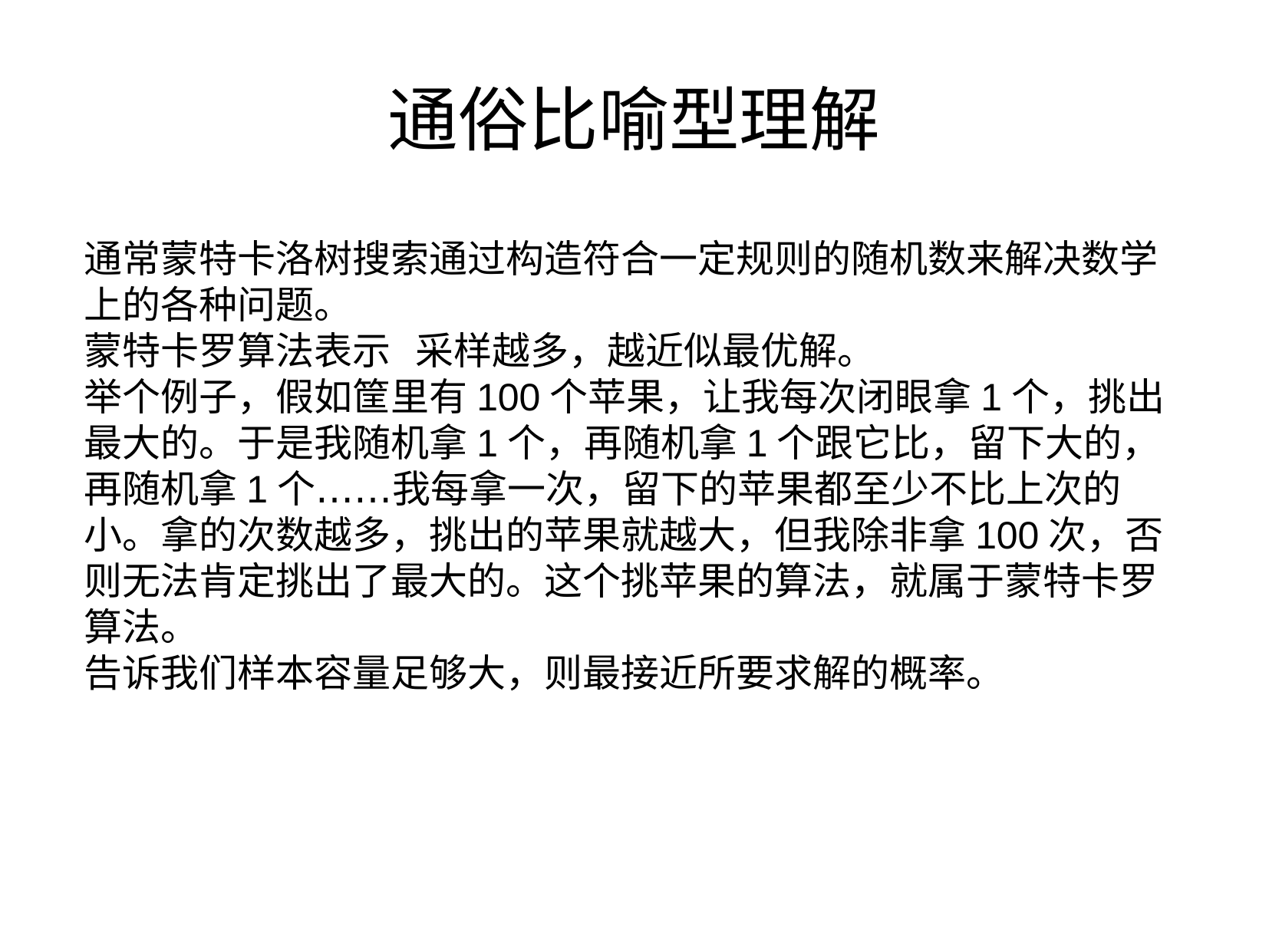

通俗比喻型理解
通常蒙特卡洛树搜索通过构造符合一定规则的随机数来解决数学上的各种问题。
蒙特卡罗算法表示  采样越多，越近似最优解。
举个例子，假如筐里有100个苹果，让我每次闭眼拿1个，挑出最大的。于是我随机拿1个，再随机拿1个跟它比，留下大的，再随机拿1个……我每拿一次，留下的苹果都至少不比上次的小。拿的次数越多，挑出的苹果就越大，但我除非拿100次，否则无法肯定挑出了最大的。这个挑苹果的算法，就属于蒙特卡罗算法。
告诉我们样本容量足够大，则最接近所要求解的概率。